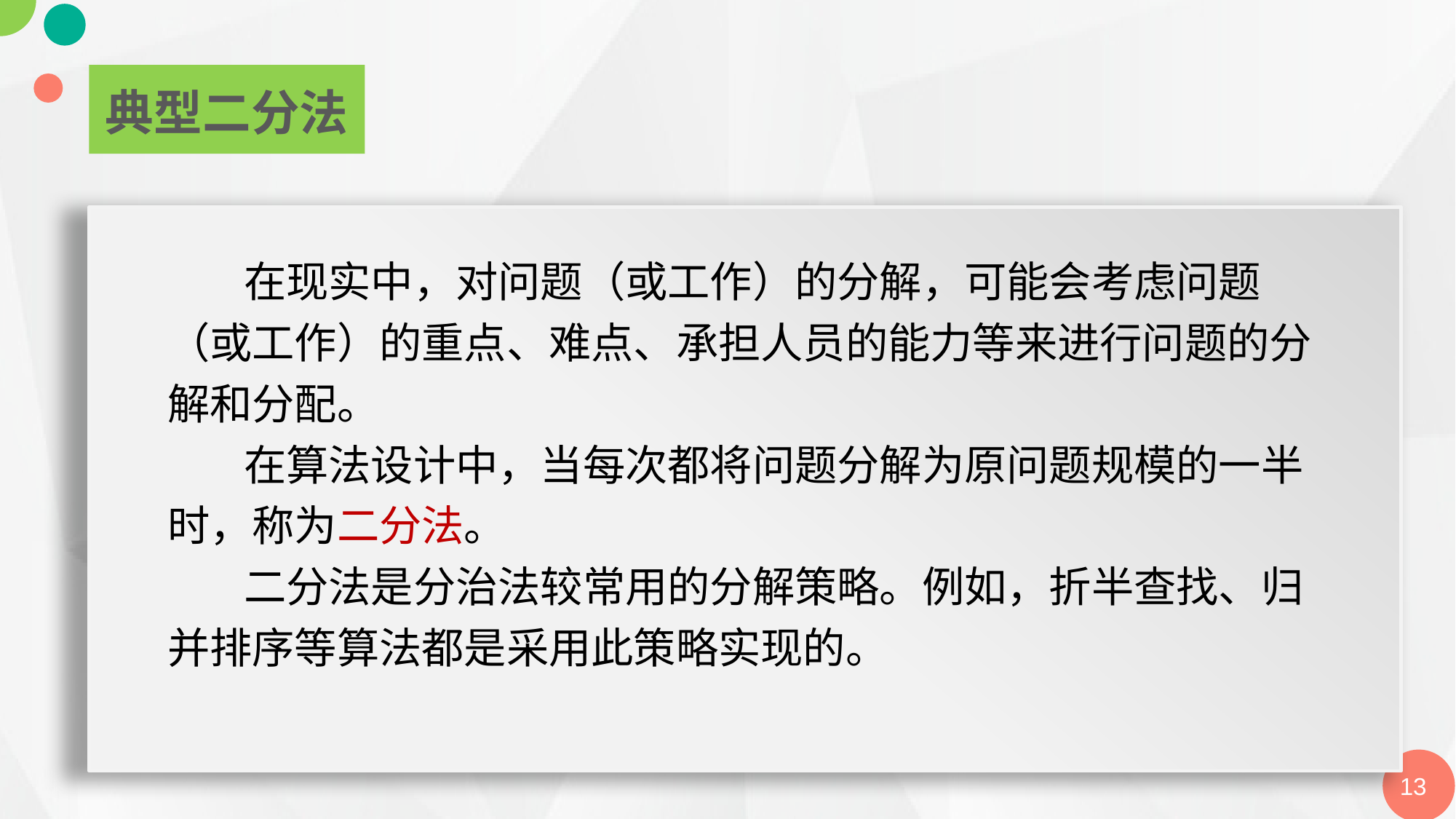

在现实中，对问题（或工作）的分解，可能会考虑问题（或工作）的重点、难点、承担人员的能力等来进行问题的分解和分配。
       在算法设计中，当每次都将问题分解为原问题规模的一半时，称为二分法。
       二分法是分治法较常用的分解策略。例如，折半查找、归并排序等算法都是采用此策略实现的。
典型二分法